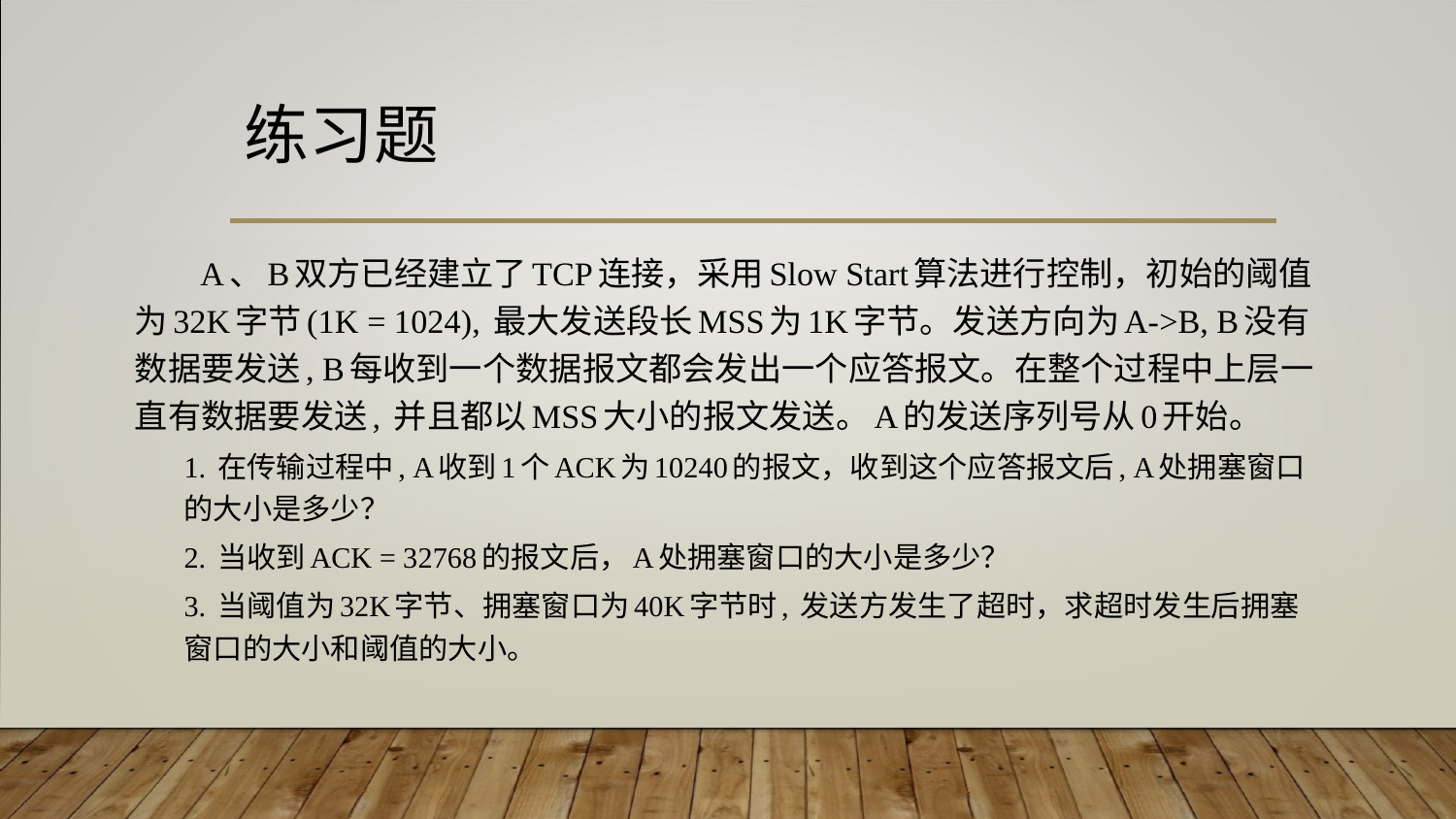

# 练习题
A、B双方已经建立了TCP连接，采用Slow Start算法进行控制，初始的阈值为32K字节(1K = 1024), 最大发送段长MSS为1K字节。发送方向为A->B, B没有数据要发送, B每收到一个数据报文都会发出一个应答报文。在整个过程中上层一直有数据要发送, 并且都以MSS大小的报文发送。A的发送序列号从0开始。
1. 在传输过程中, A收到1个ACK为10240的报文，收到这个应答报文后, A处拥塞窗口的大小是多少？
2. 当收到ACK = 32768的报文后，A处拥塞窗口的大小是多少？
3. 当阈值为32K字节、拥塞窗口为40K字节时, 发送方发生了超时，求超时发生后拥塞窗口的大小和阈值的大小。